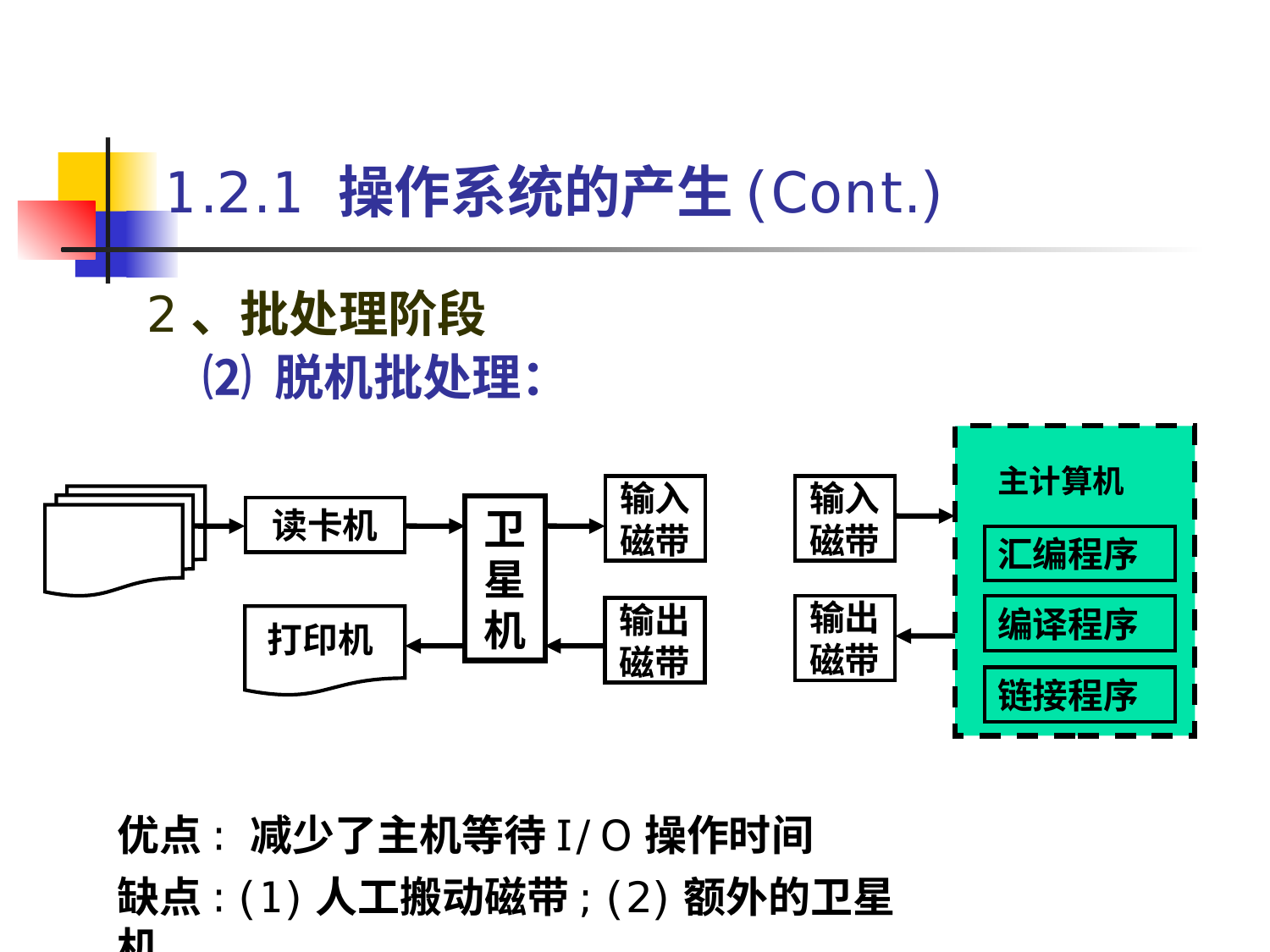

1.2.1 操作系统的产生(Cont.)
2、批处理阶段
     ⑵ 脱机批处理：

主计算机
输入磁带
输入磁带

卫星机
读卡机

汇编程序
输出磁带
编译程序
输出磁带

打印机

链接程序
优点: 减少了主机等待I/O操作时间
缺点: (1)人工搬动磁带; (2)额外的卫星机